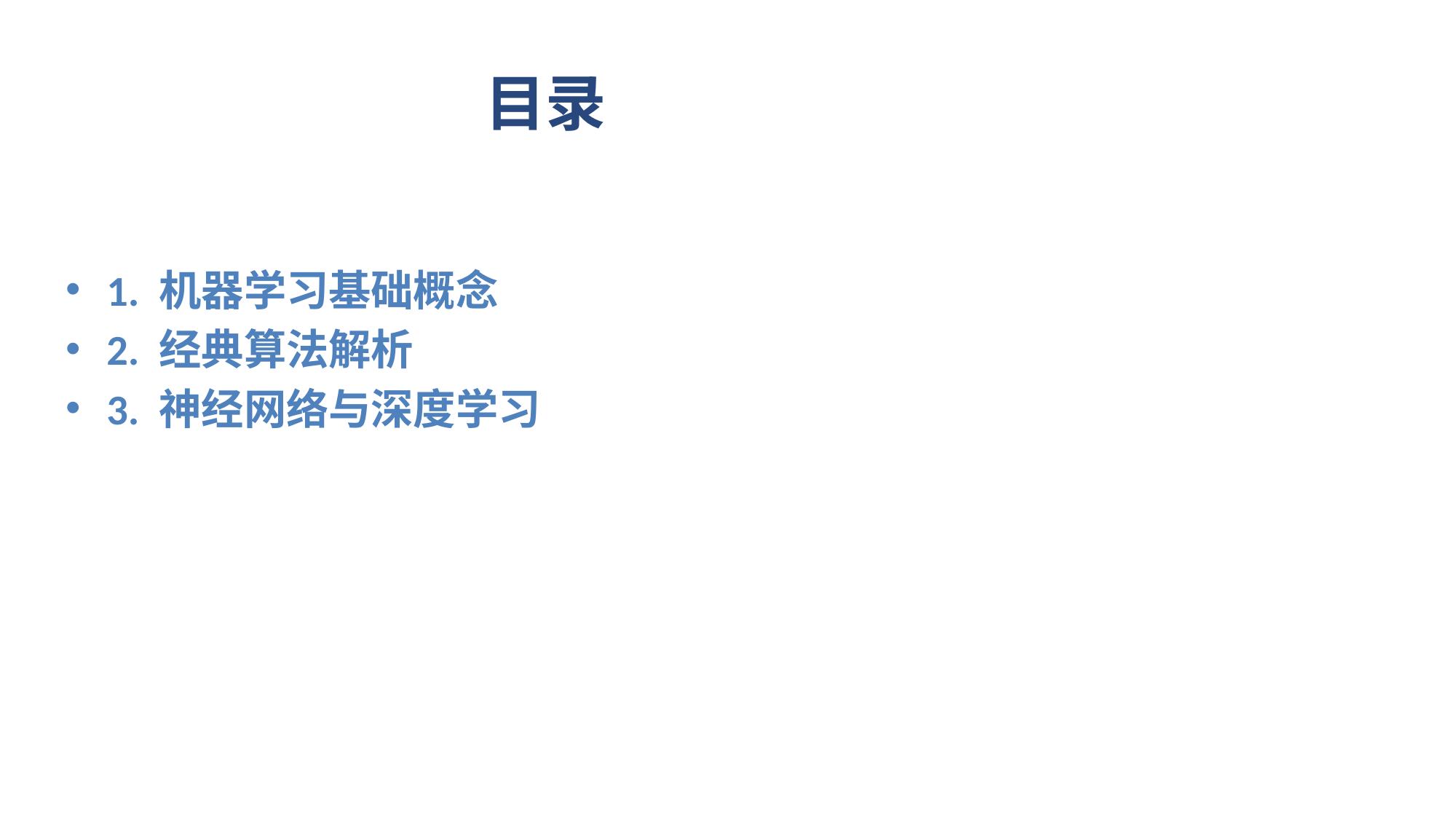

# 目录

1. 机器学习基础概念
2. 经典算法解析
3. 神经网络与深度学习